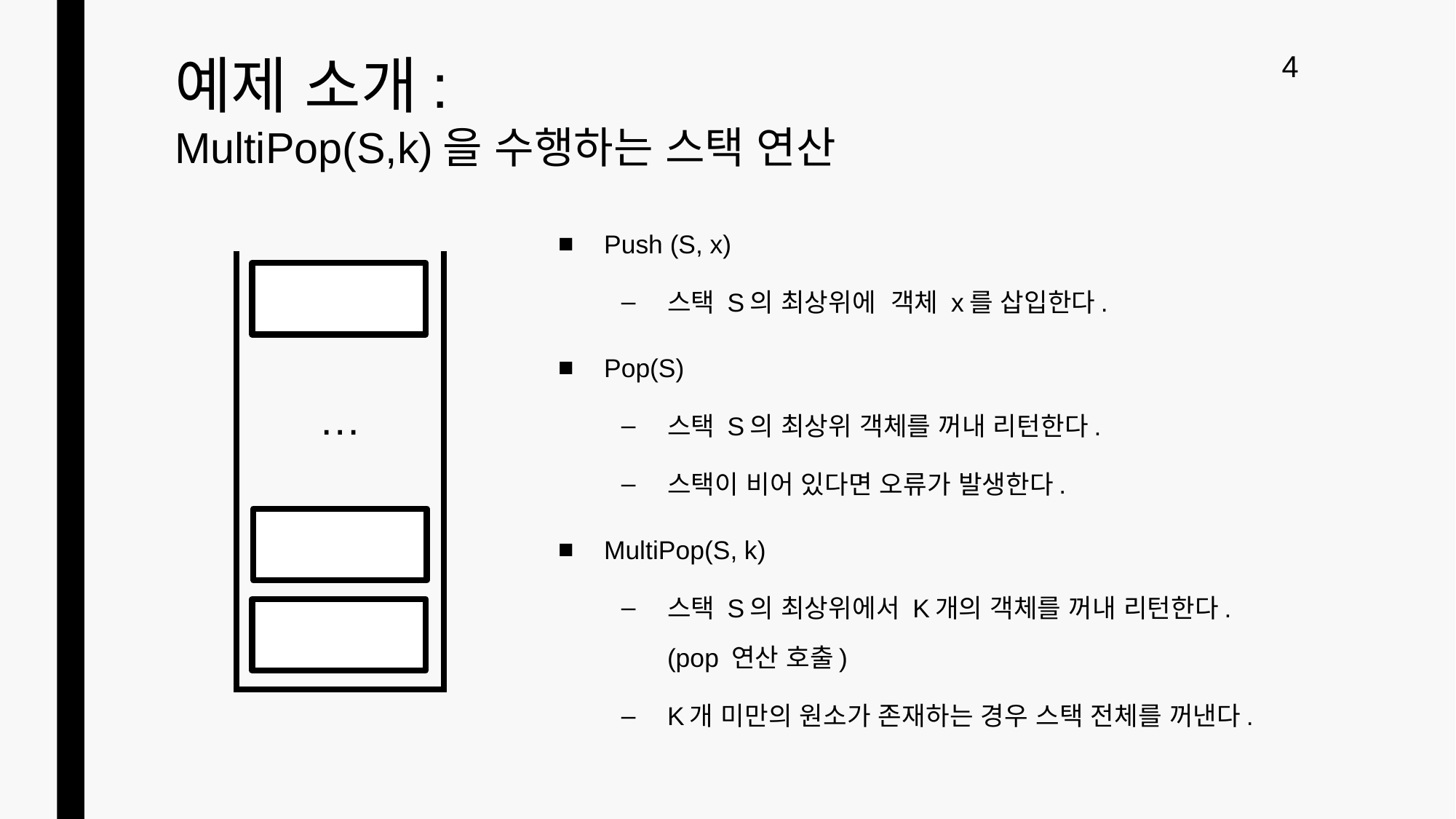

# 예제 소개: MultiPop(S,k)을 수행하는 스택 연산
4
Push (S, x)
스택 S의 최상위에  객체 x를 삽입한다.
Pop(S)
스택 S의 최상위 객체를 꺼내 리턴한다.
스택이 비어 있다면 오류가 발생한다.
MultiPop(S, k)
스택 S의 최상위에서 K개의 객체를 꺼내 리턴한다.                 (pop 연산 호출)
K개 미만의 원소가 존재하는 경우 스택 전체를 꺼낸다.
|  |
| --- |

…